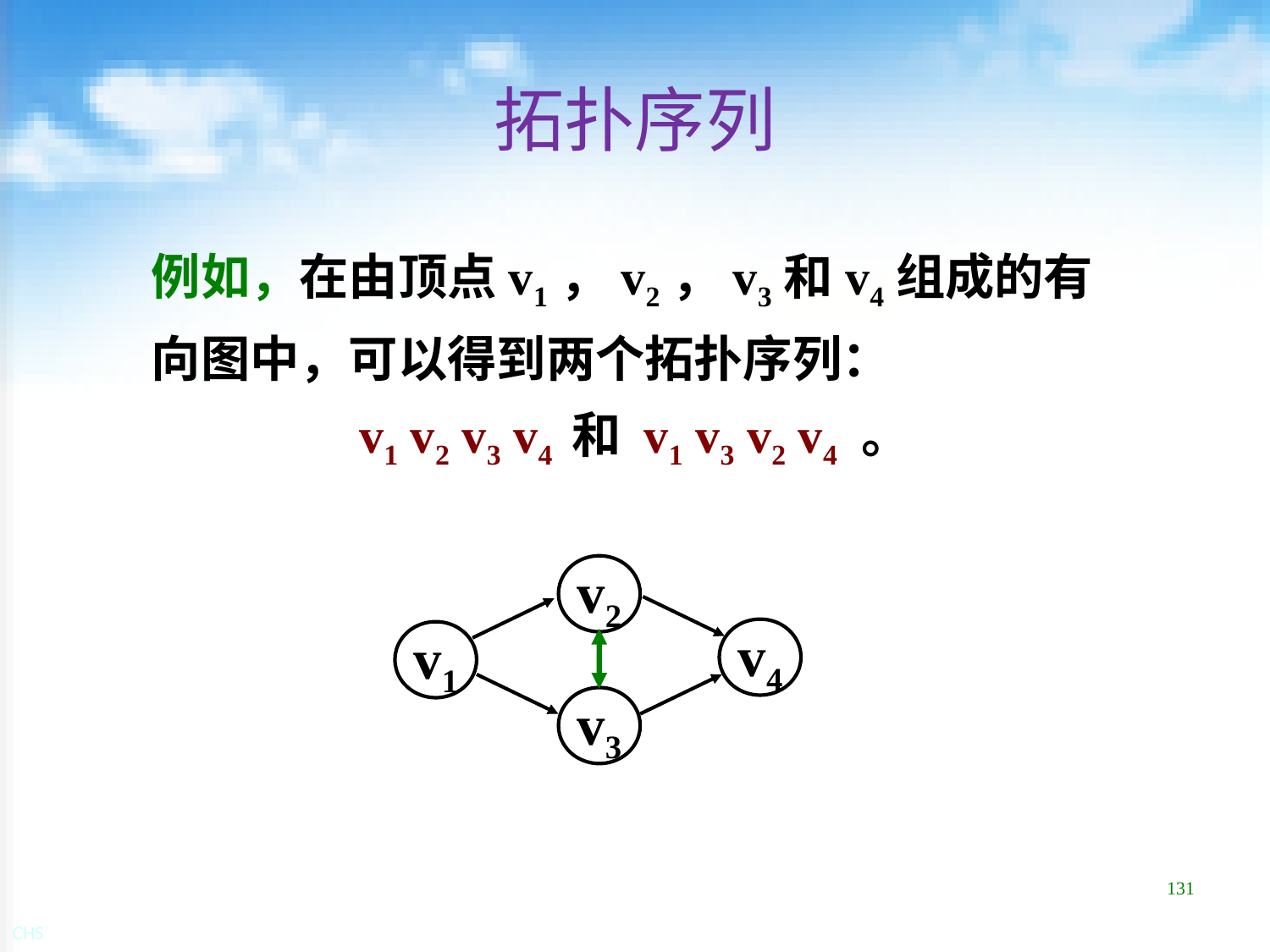

# 拓扑序列
例如，在由顶点v1，v2，v3和v4组成的有向图中，可以得到两个拓扑序列：
v1 v2 v3 v4 和 v1 v3 v2 v4 。
v2

v4
v1

v3

131